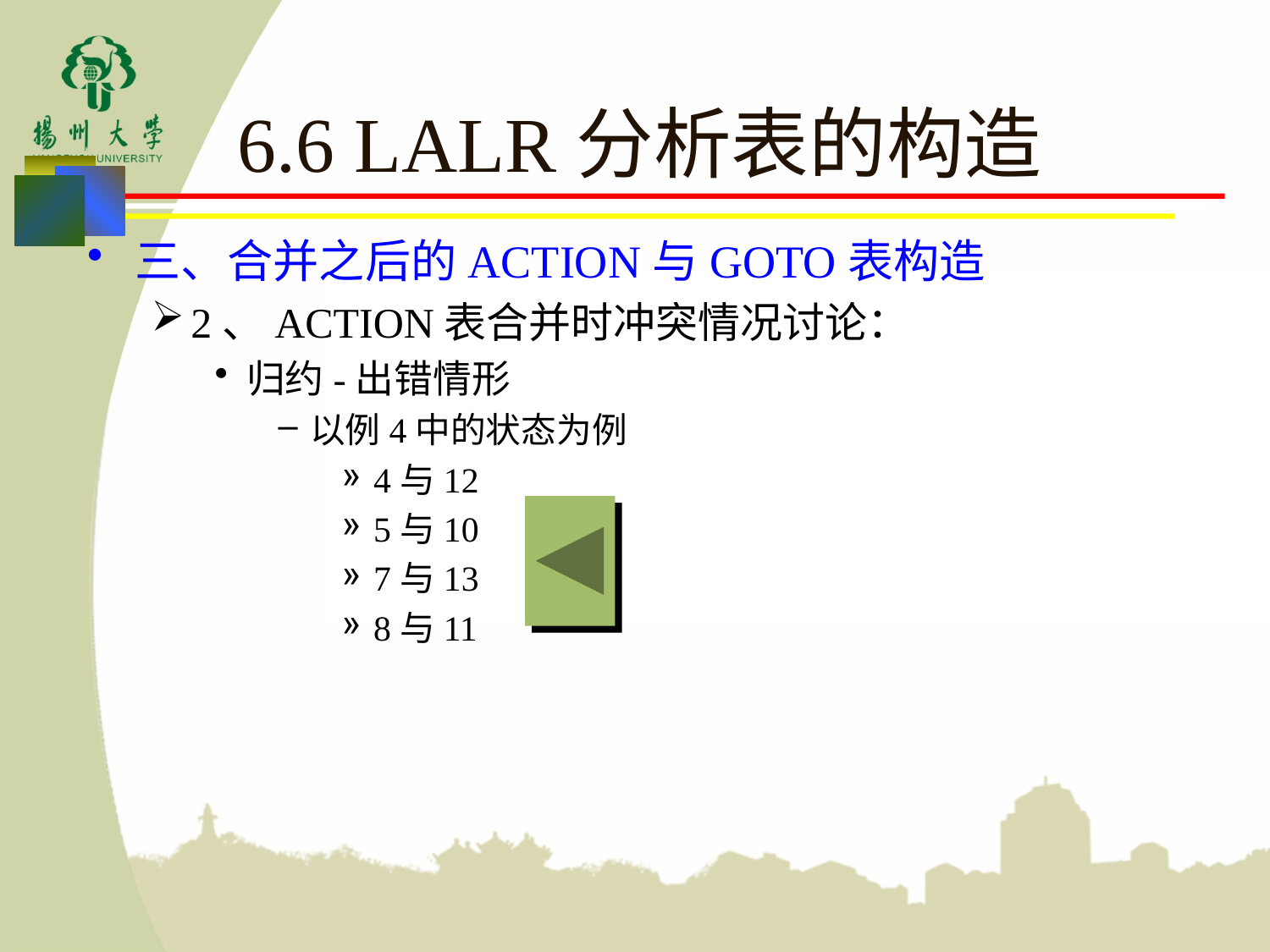

# 6.6 LALR分析表的构造
三、合并之后的ACTION与GOTO表构造
2、ACTION表合并时冲突情况讨论：
归约-出错情形
以例4中的状态为例
4与12
5与10
7与13
8与11

113